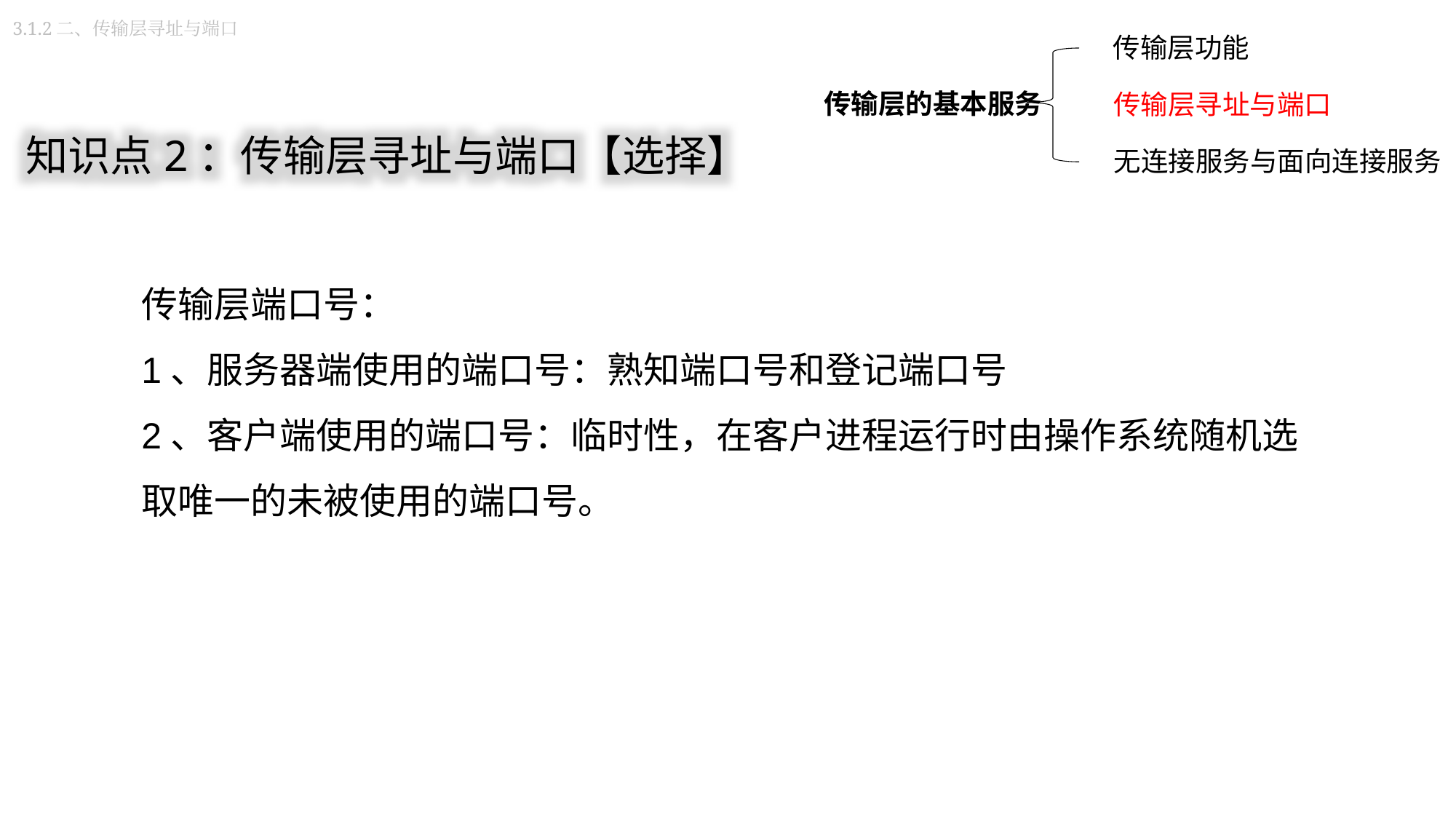

3.1.2二、传输层寻址与端口
传输层功能

传输层的基本服务
传输层寻址与端口
无连接服务与面向连接服务
知识点2：传输层寻址与端口【选择】
传输层端口号：
1、服务器端使用的端口号：熟知端口号和登记端口号
2、客户端使用的端口号：临时性，在客户进程运行时由操作系统随机选取唯一的未被使用的端口号。